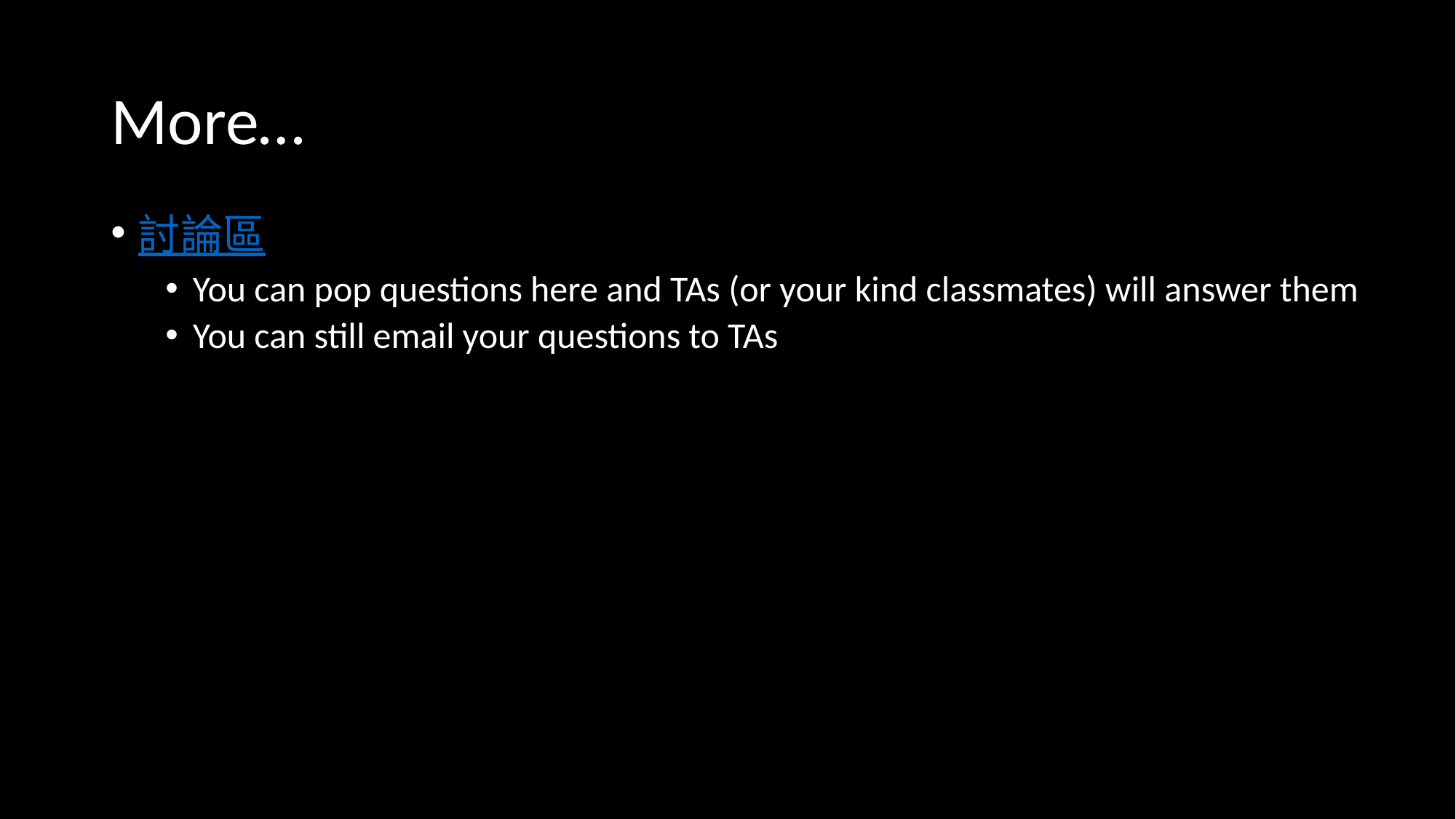

# More…
討論區
You can pop questions here and TAs (or your kind classmates) will answer them
You can still email your questions to TAs